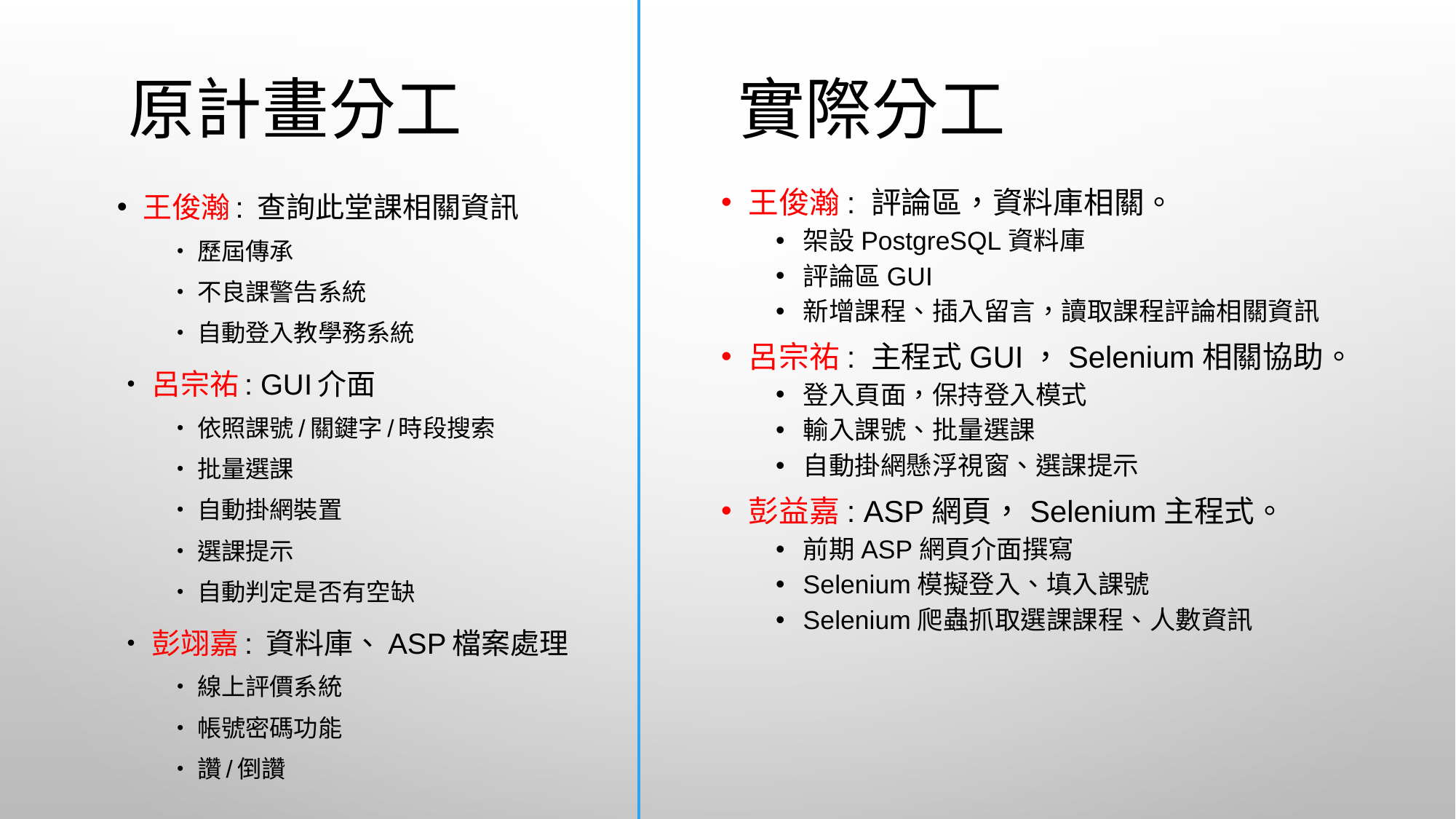

實際分工
# 原計畫分工
王俊瀚: 查詢此堂課相關資訊
•歷屆傳承
•不良課警告系統
•自動登入教學務系統
•呂宗祐: GUI介面
•依照課號/關鍵字/時段搜索
•批量選課
•自動掛網裝置
•選課提示
•自動判定是否有空缺
•彭翊嘉: 資料庫、ASP檔案處理
•線上評價系統
•帳號密碼功能
•讚/倒讚
王俊瀚: 評論區，資料庫相關。
架設PostgreSQL資料庫
評論區GUI
新增課程、插入留言，讀取課程評論相關資訊
呂宗祐: 主程式GUI，Selenium相關協助。
登入頁面，保持登入模式
輸入課號、批量選課
自動掛網懸浮視窗、選課提示
彭益嘉: ASP網頁，Selenium主程式。
前期ASP網頁介面撰寫
Selenium模擬登入、填入課號
Selenium爬蟲抓取選課課程、人數資訊